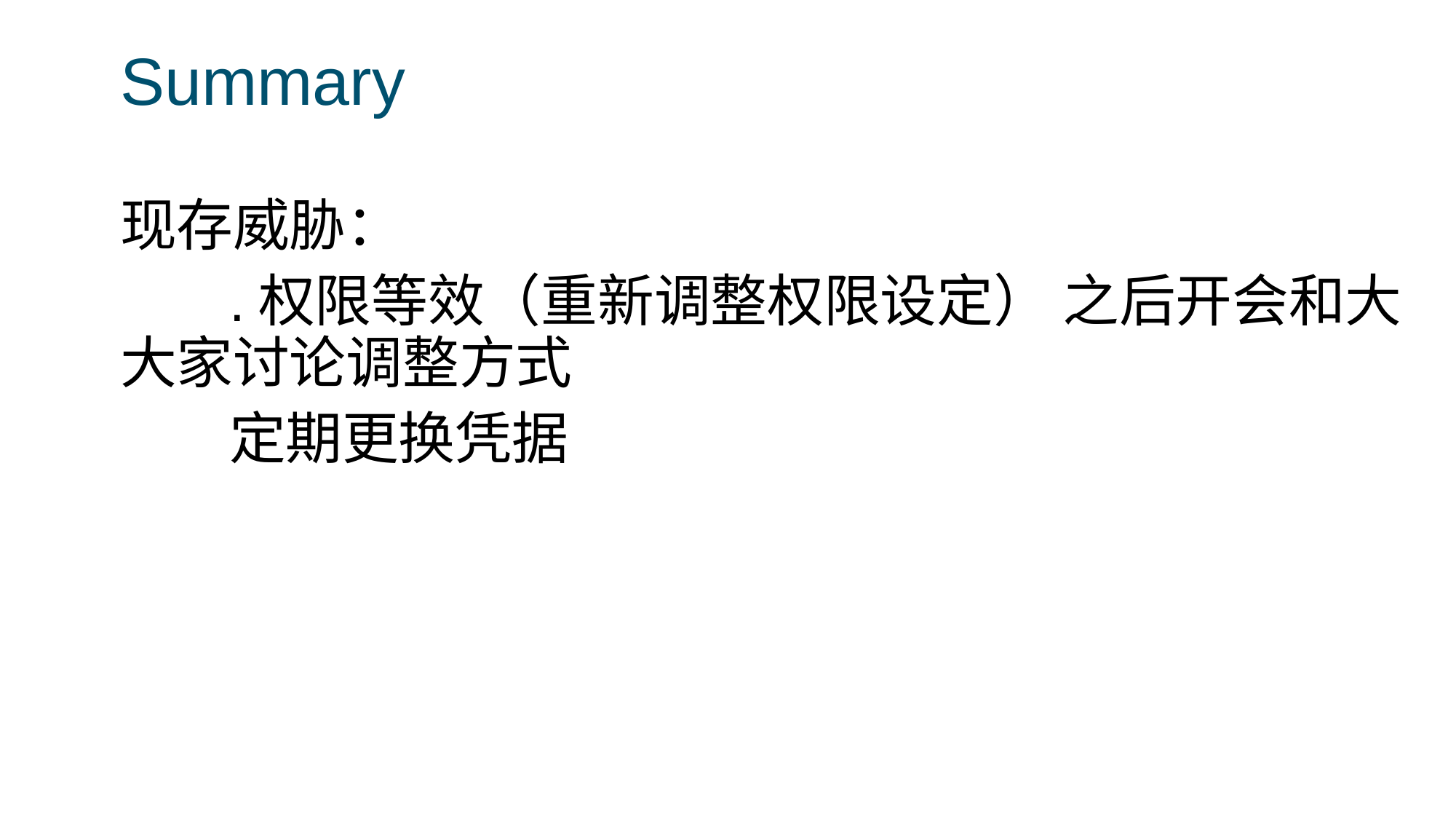

# Summary
现存威胁：
	.权限等效（重新调整权限设定） 之后开会和大大家讨论调整方式
	定期更换凭据